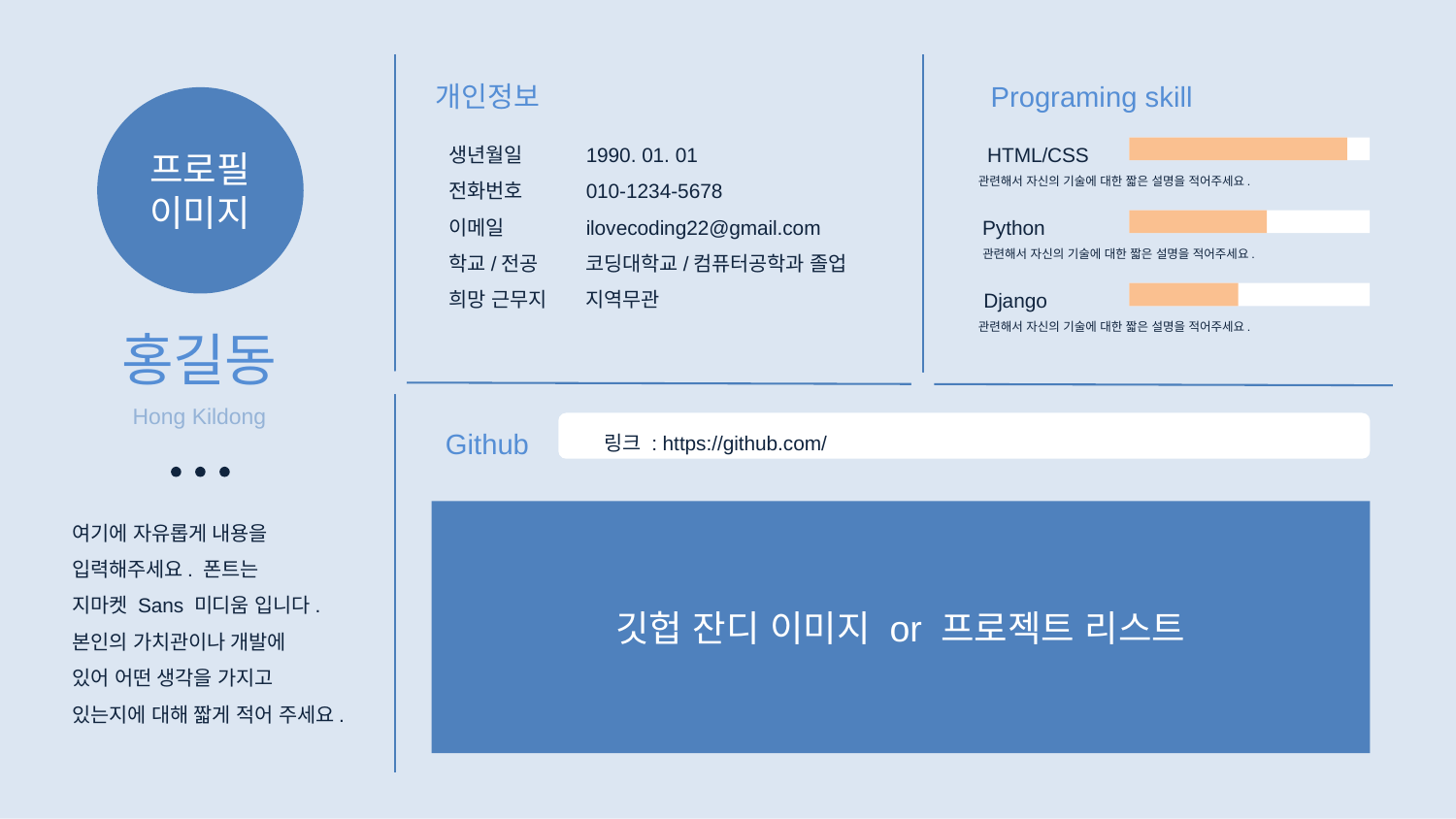

개인정보
Programing skill
프로필
이미지
생년월일
전화번호
이메일
학교/전공
희망 근무지
1990. 01. 01
010-1234-5678
ilovecoding22@gmail.com
코딩대학교/컴퓨터공학과 졸업
지역무관
HTML/CSS

관련해서 자신의 기술에 대한 짧은 설명을 적어주세요.
Python

관련해서 자신의 기술에 대한 짧은 설명을 적어주세요.
Django

관련해서 자신의 기술에 대한 짧은 설명을 적어주세요.
홍길동

Hong Kildong
Github
링크 : https://github.com/

여기에 자유롭게 내용을
입력해주세요. 폰트는
지마켓 Sans 미디움 입니다.
본인의 가치관이나 개발에
있어 어떤 생각을 가지고
있는지에 대해 짧게 적어 주세요.
깃헙 잔디 이미지 or 프로젝트 리스트